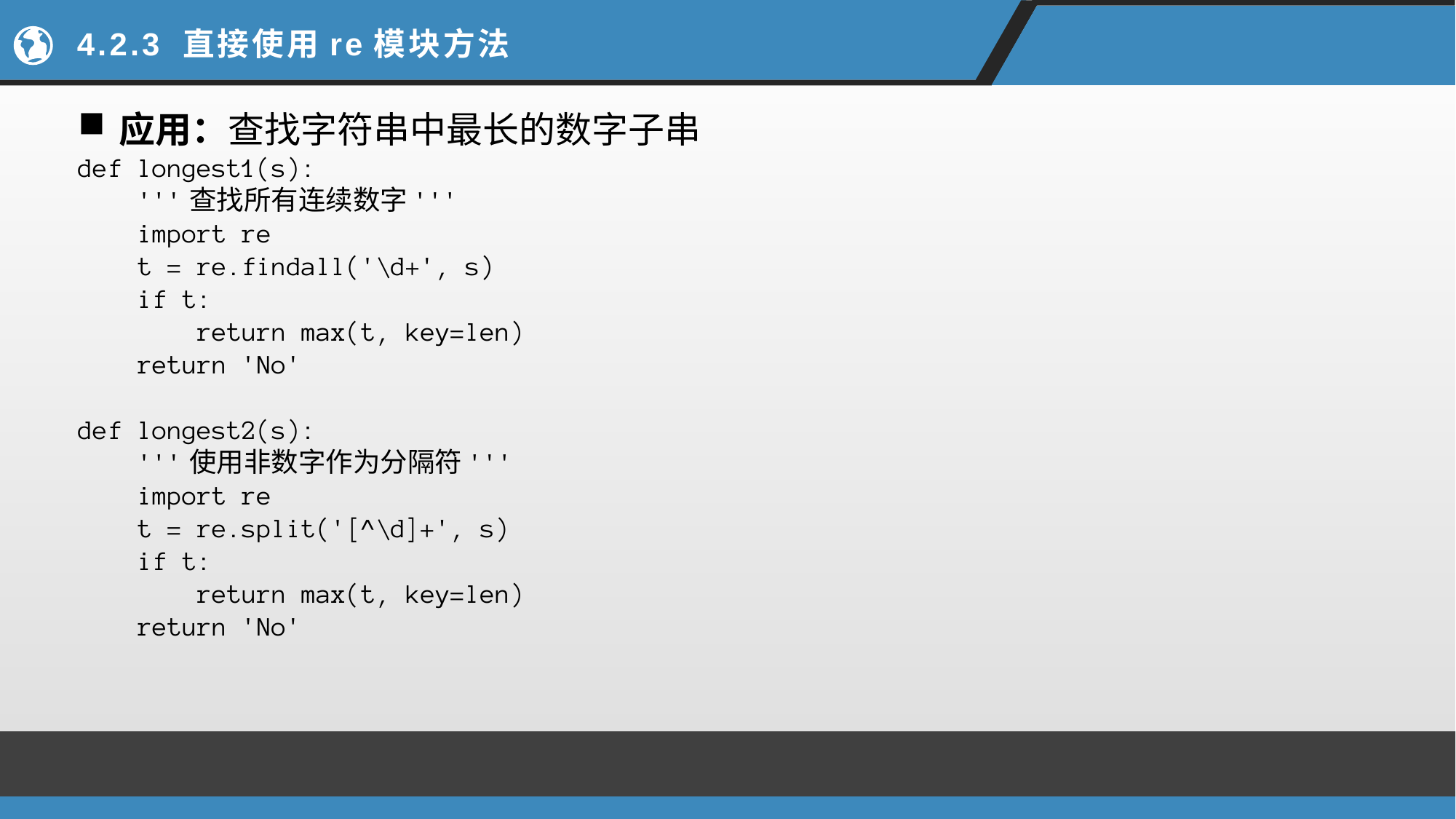

# 4.2.3 直接使用re模块方法

应用：查找字符串中最长的数字子串
def longest1(s):
    '''查找所有连续数字'''
    import re
    t = re.findall('\d+', s)
    if t:
        return max(t, key=len)
    return 'No'

def longest2(s):
    '''使用非数字作为分隔符'''
    import re
    t = re.split('[^\d]+', s)
    if t:
        return max(t, key=len)
    return 'No'
90